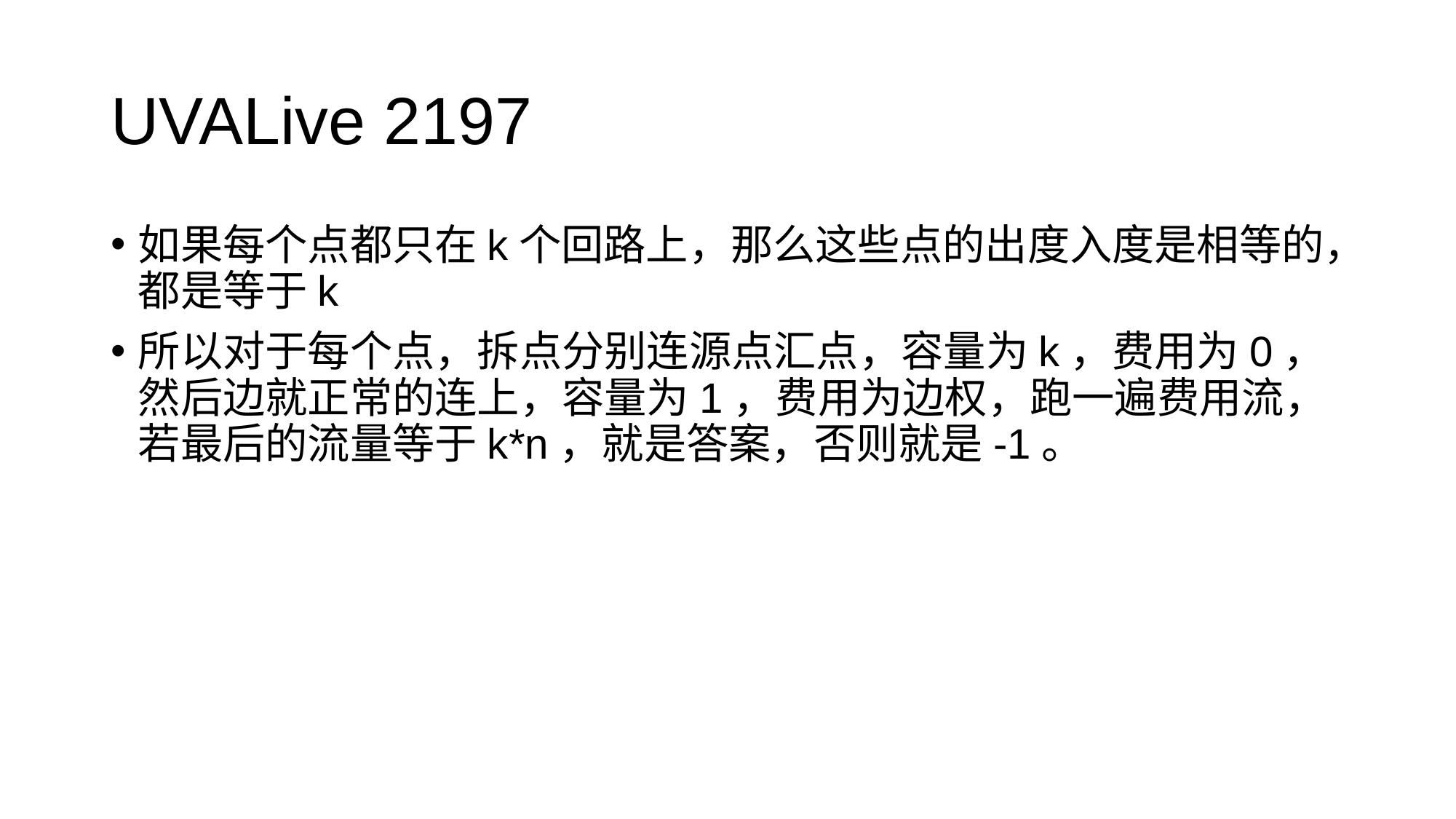

# UVALive 2197
如果每个点都只在k个回路上，那么这些点的出度入度是相等的，都是等于k
所以对于每个点，拆点分别连源点汇点，容量为k，费用为0，然后边就正常的连上，容量为1，费用为边权，跑一遍费用流，若最后的流量等于k*n，就是答案，否则就是-1。